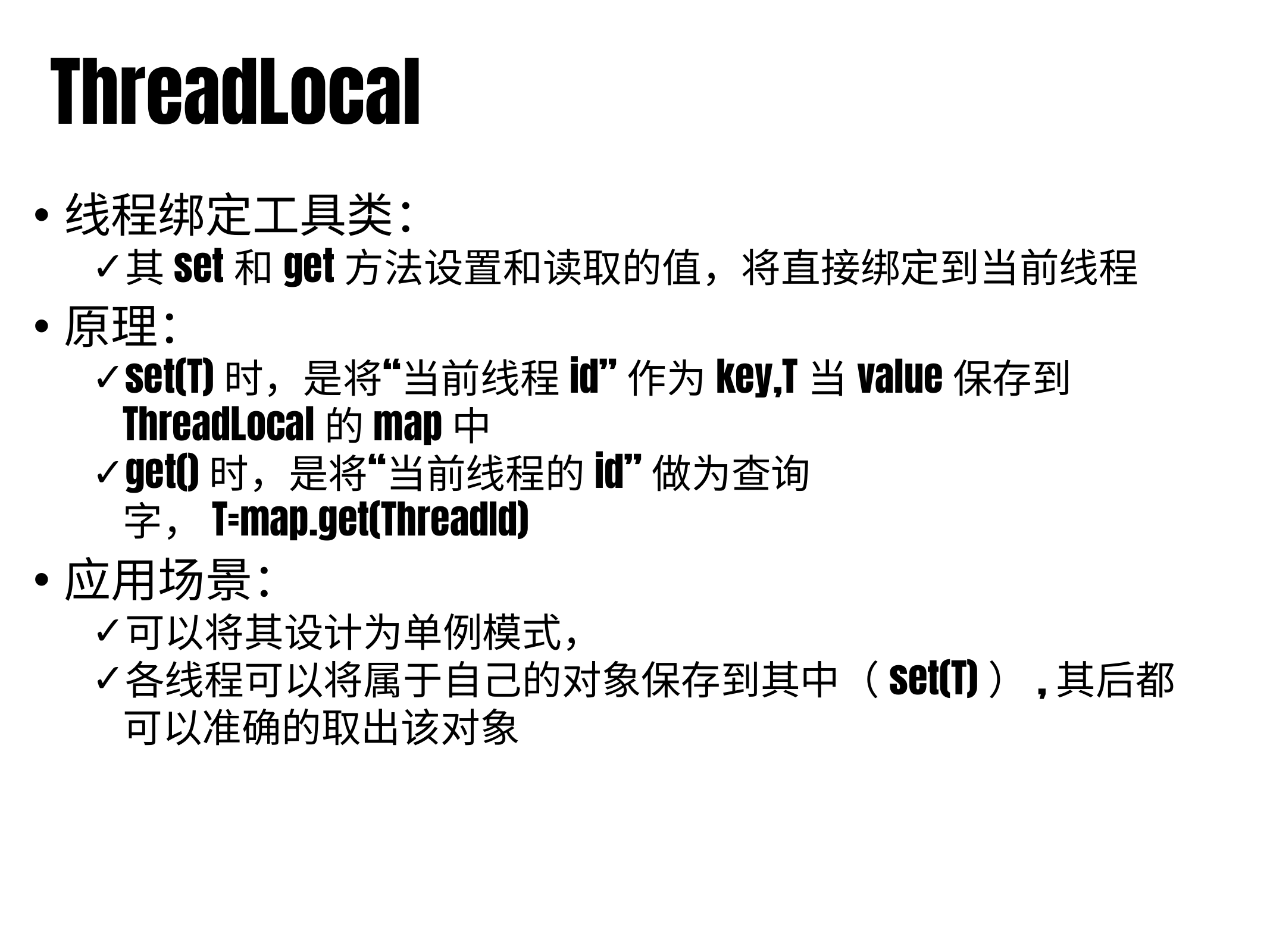

# ThreadLocal
线程绑定工具类：
其set和get方法设置和读取的值，将直接绑定到当前线程
原理：
set(T)时，是将“当前线程id”作为key,T当value保存到ThreadLocal的map中
get()时，是将“当前线程的id”做为查询字，T=map.get(ThreadId)
应用场景：
可以将其设计为单例模式，
各线程可以将属于自己的对象保存到其中（set(T)）,其后都可以准确的取出该对象
19